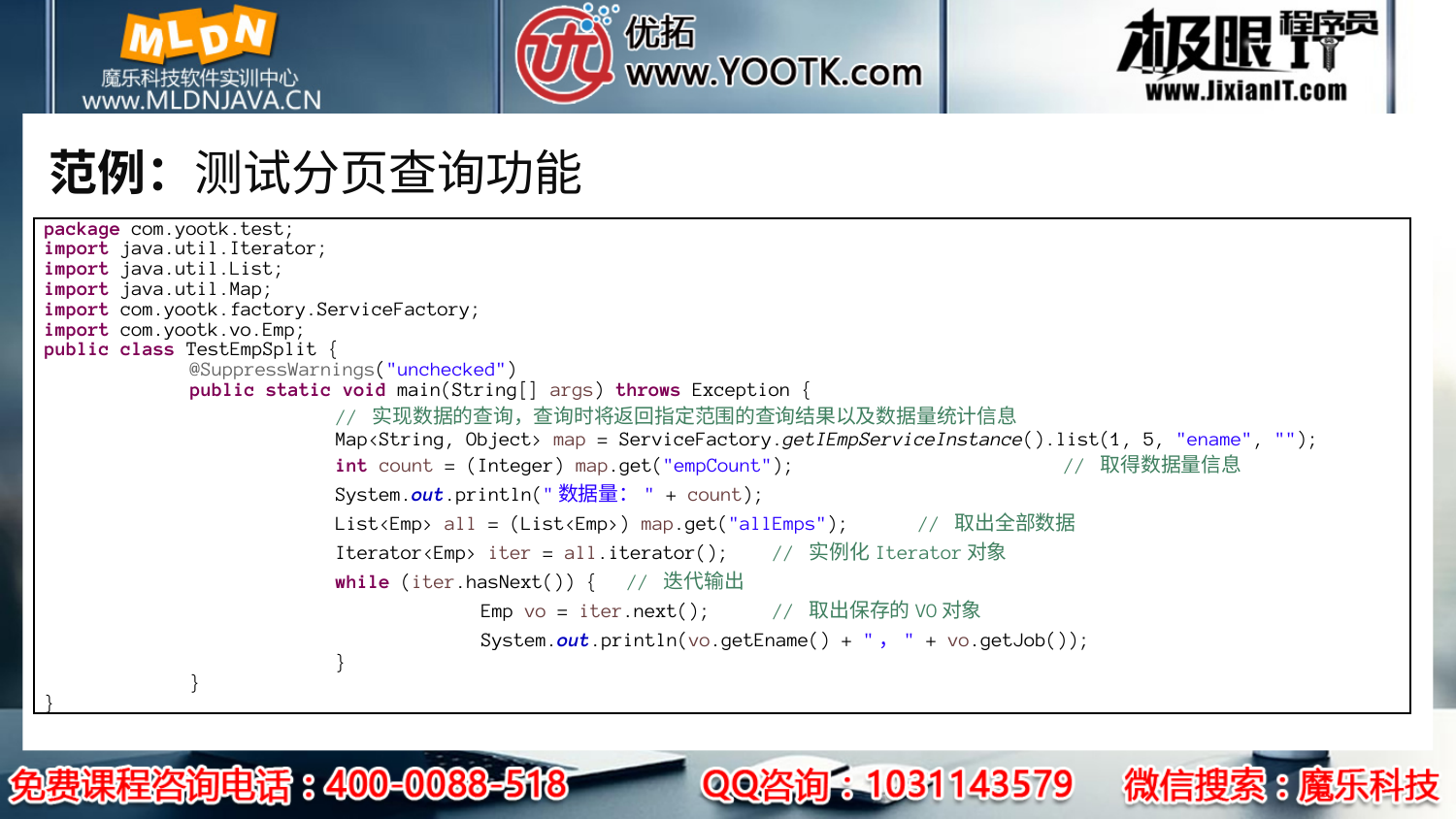

# 范例：测试分页查询功能
| package com.yootk.test; import java.util.Iterator; import java.util.List; import java.util.Map; import com.yootk.factory.ServiceFactory; import com.yootk.vo.Emp; public class TestEmpSplit { @SuppressWarnings("unchecked") public static void main(String[] args) throws Exception { // 实现数据的查询，查询时将返回指定范围的查询结果以及数据量统计信息 Map<String, Object> map = ServiceFactory.getIEmpServiceInstance().list(1, 5, "ename", ""); int count = (Integer) map.get("empCount"); // 取得数据量信息 System.out.println("数据量：" + count); List<Emp> all = (List<Emp>) map.get("allEmps"); // 取出全部数据 Iterator<Emp> iter = all.iterator(); // 实例化Iterator对象 while (iter.hasNext()) { // 迭代输出 Emp vo = iter.next(); // 取出保存的VO对象 System.out.println(vo.getEname() + "，" + vo.getJob()); } } } |
| --- |